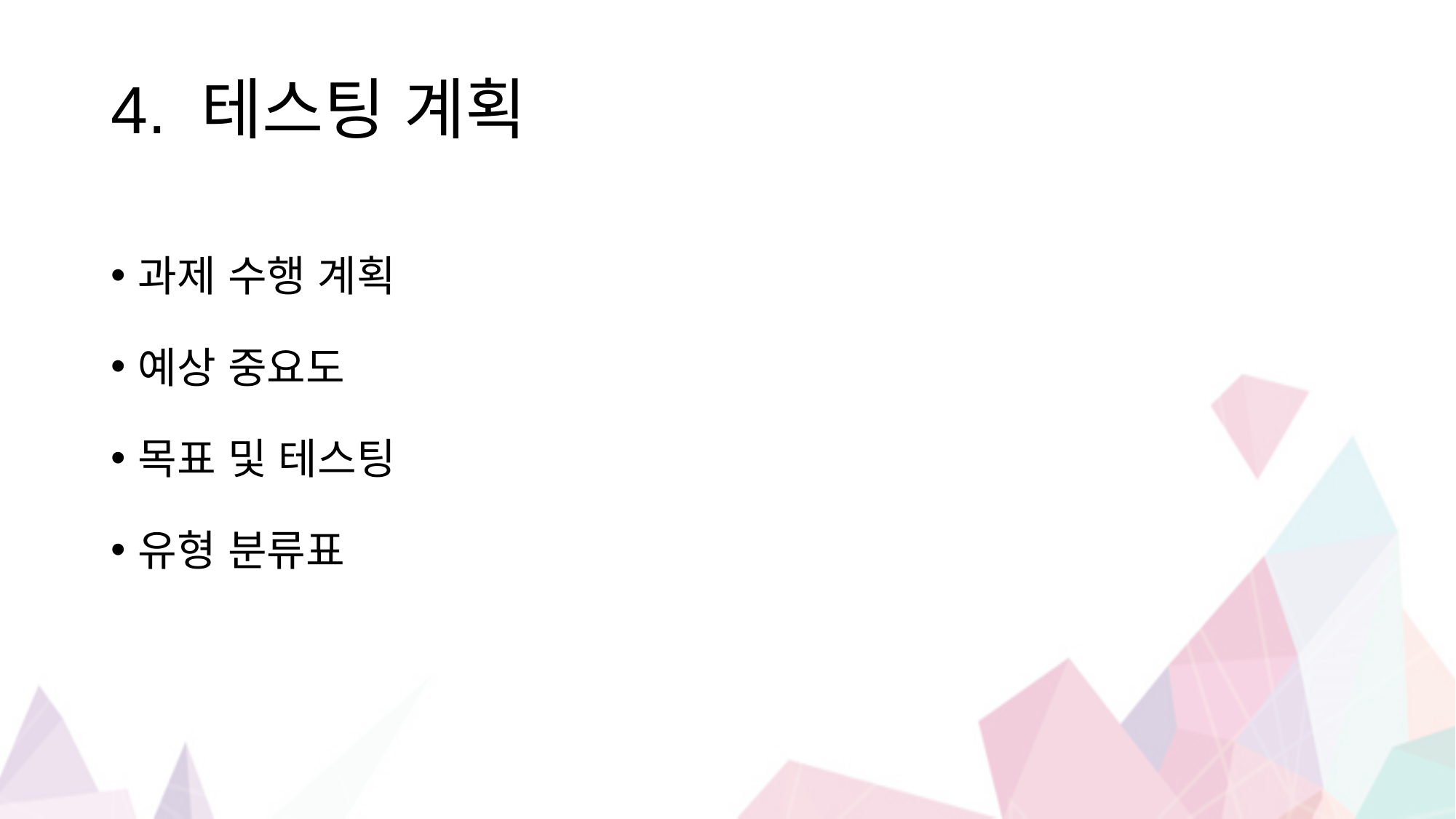

# 4. 테스팅 계획
과제 수행 계획
예상 중요도
목표 및 테스팅
유형 분류표